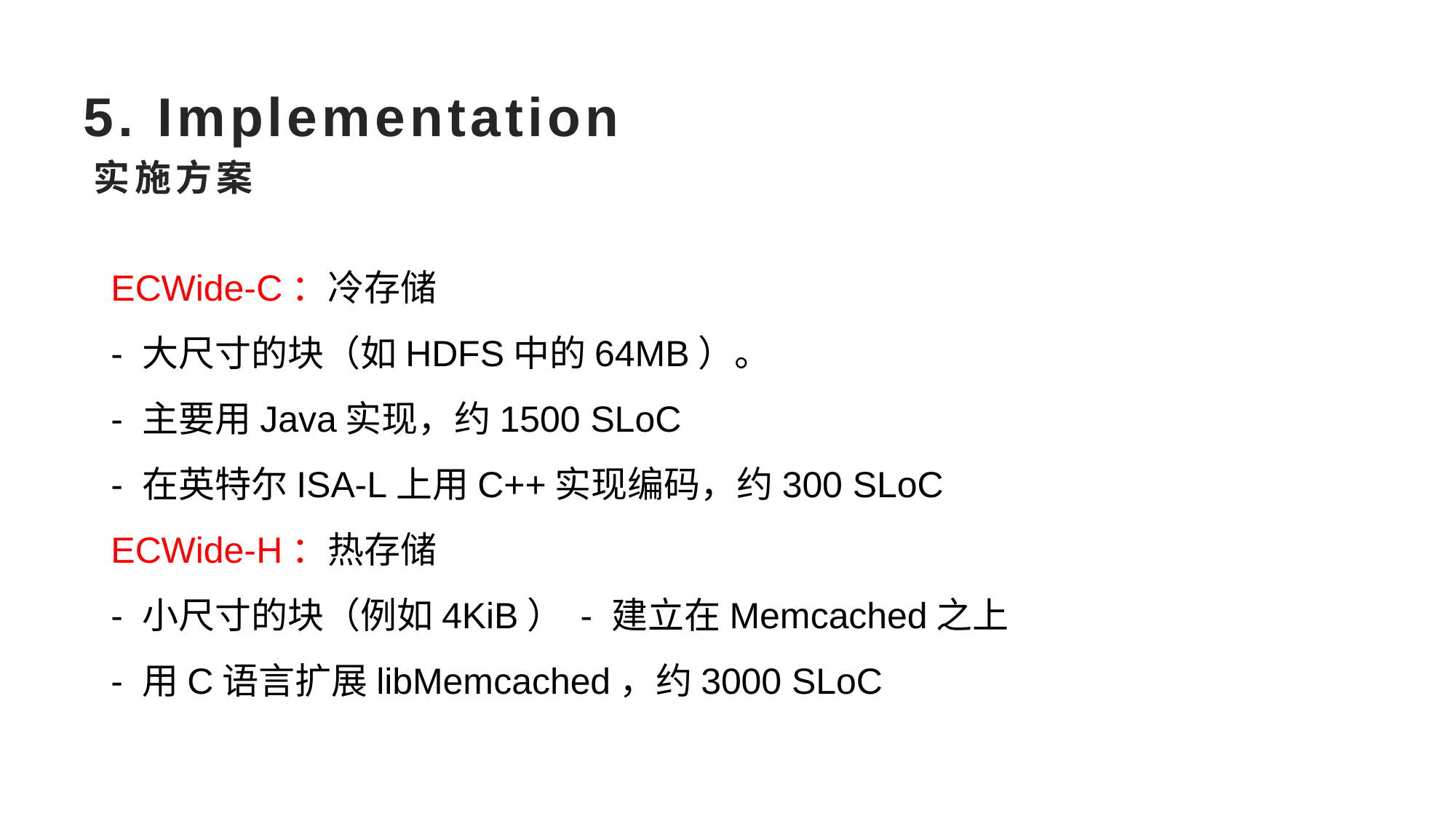

# 5. Implementation
实施方案
ECWide-C：冷存储
- 大尺寸的块（如HDFS中的64MB）。
- 主要用Java实现，约1500 SLoC
- 在英特尔ISA-L上用C++实现编码，约300 SLoC
ECWide-H：热存储
- 小尺寸的块（例如4KiB） - 建立在Memcached之上
- 用C语言扩展libMemcached，约3000 SLoC